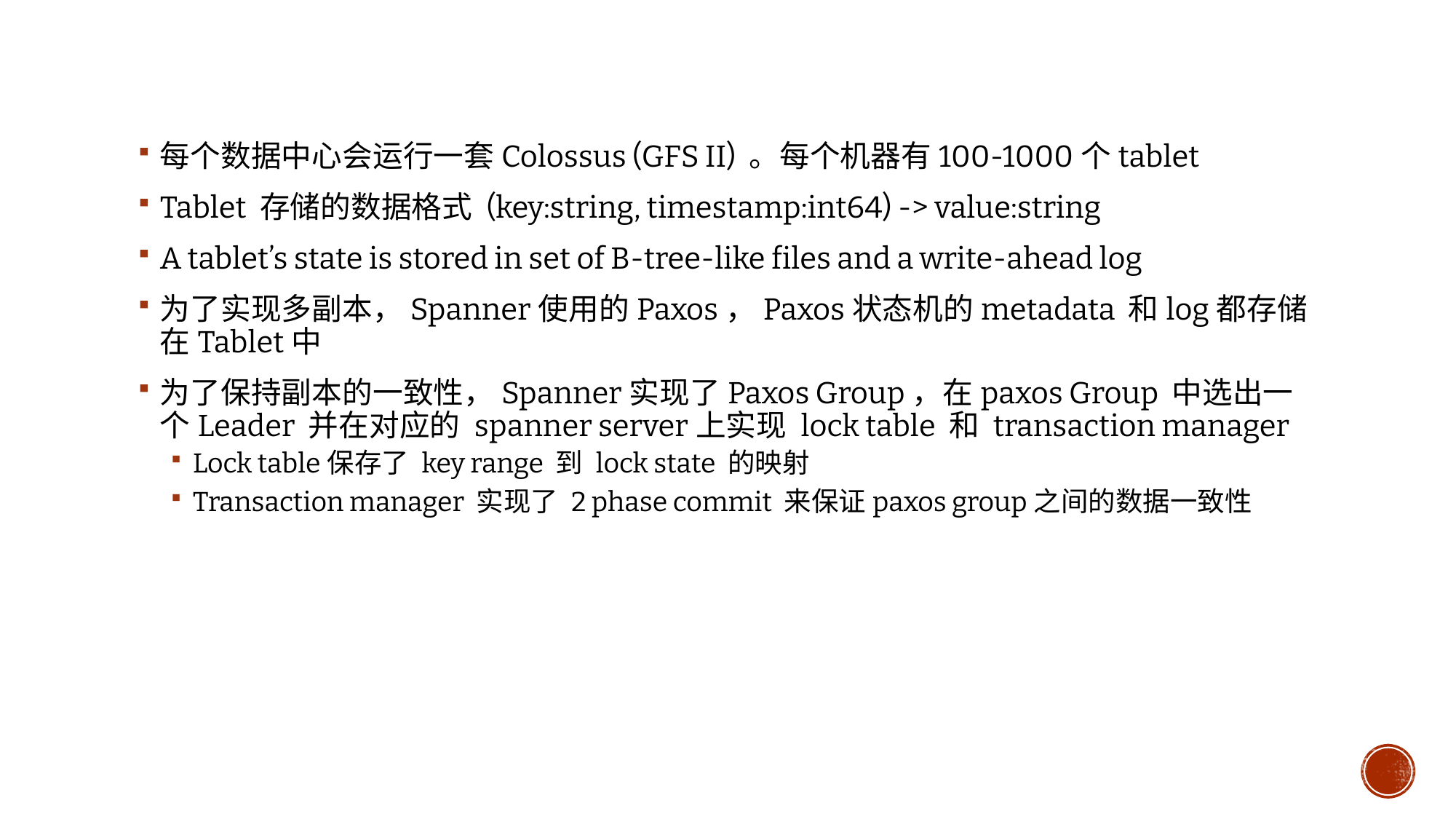

每个数据中心会运行一套Colossus (GFS II) 。每个机器有100-1000个tablet
Tablet 存储的数据格式 (key:string, timestamp:int64) -> value:string
A tablet’s state is stored in set of B-tree-like files and a write-ahead log
为了实现多副本，Spanner使用的Paxos，Paxos状态机的metadata 和log都存储在Tablet中
为了保持副本的一致性，Spanner实现了Paxos Group，在paxos Group 中选出一个Leader 并在对应的 spanner server上实现 lock table 和 transaction manager
Lock table保存了 key range 到 lock state 的映射
Transaction manager 实现了 2 phase commit 来保证paxos group之间的数据一致性